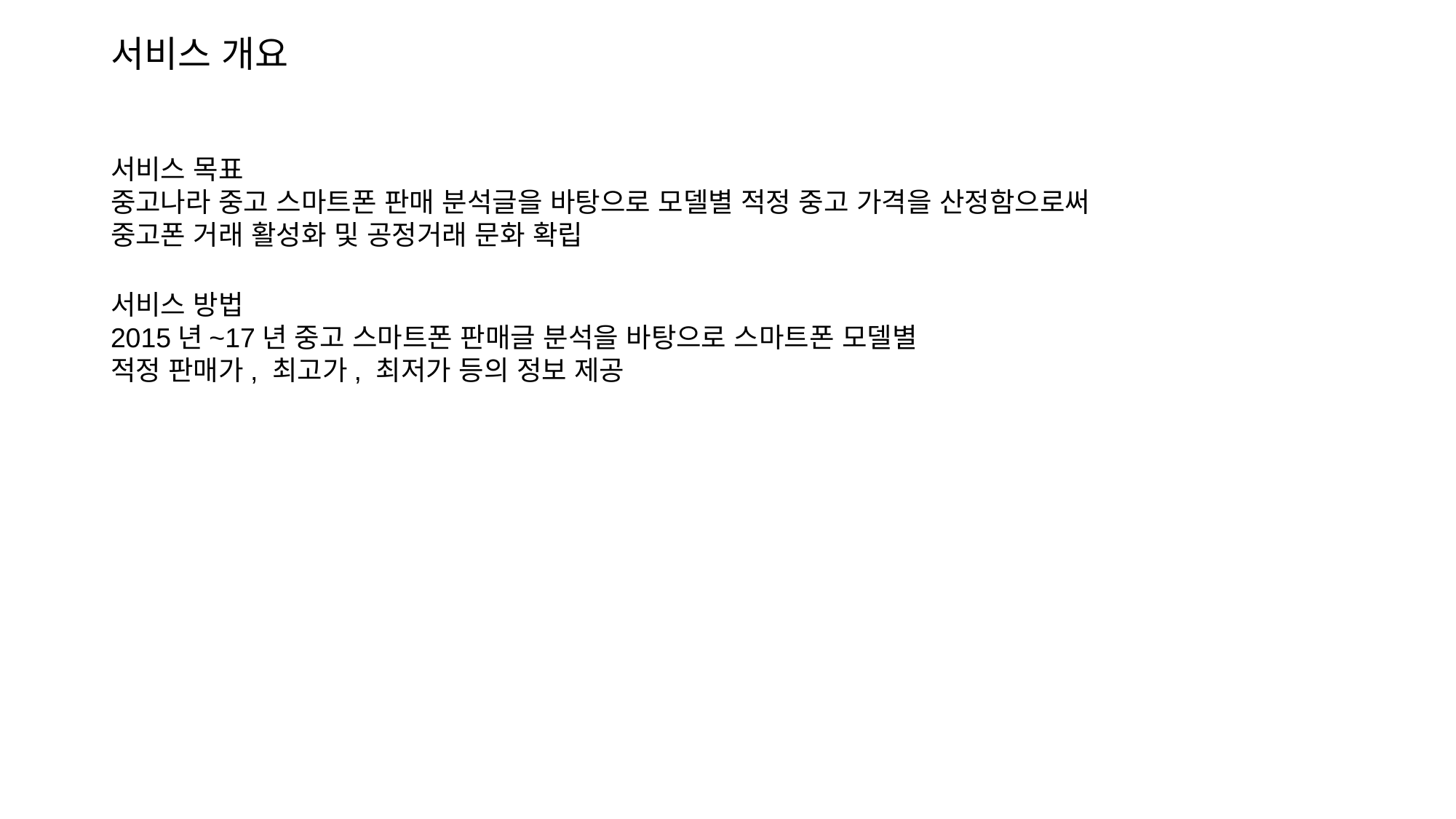

서비스 개요
서비스 목표
중고나라 중고 스마트폰 판매 분석글을 바탕으로 모델별 적정 중고 가격을 산정함으로써 중고폰 거래 활성화 및 공정거래 문화 확립
서비스 방법
2015년~17년 중고 스마트폰 판매글 분석을 바탕으로 스마트폰 모델별
적정 판매가, 최고가, 최저가 등의 정보 제공